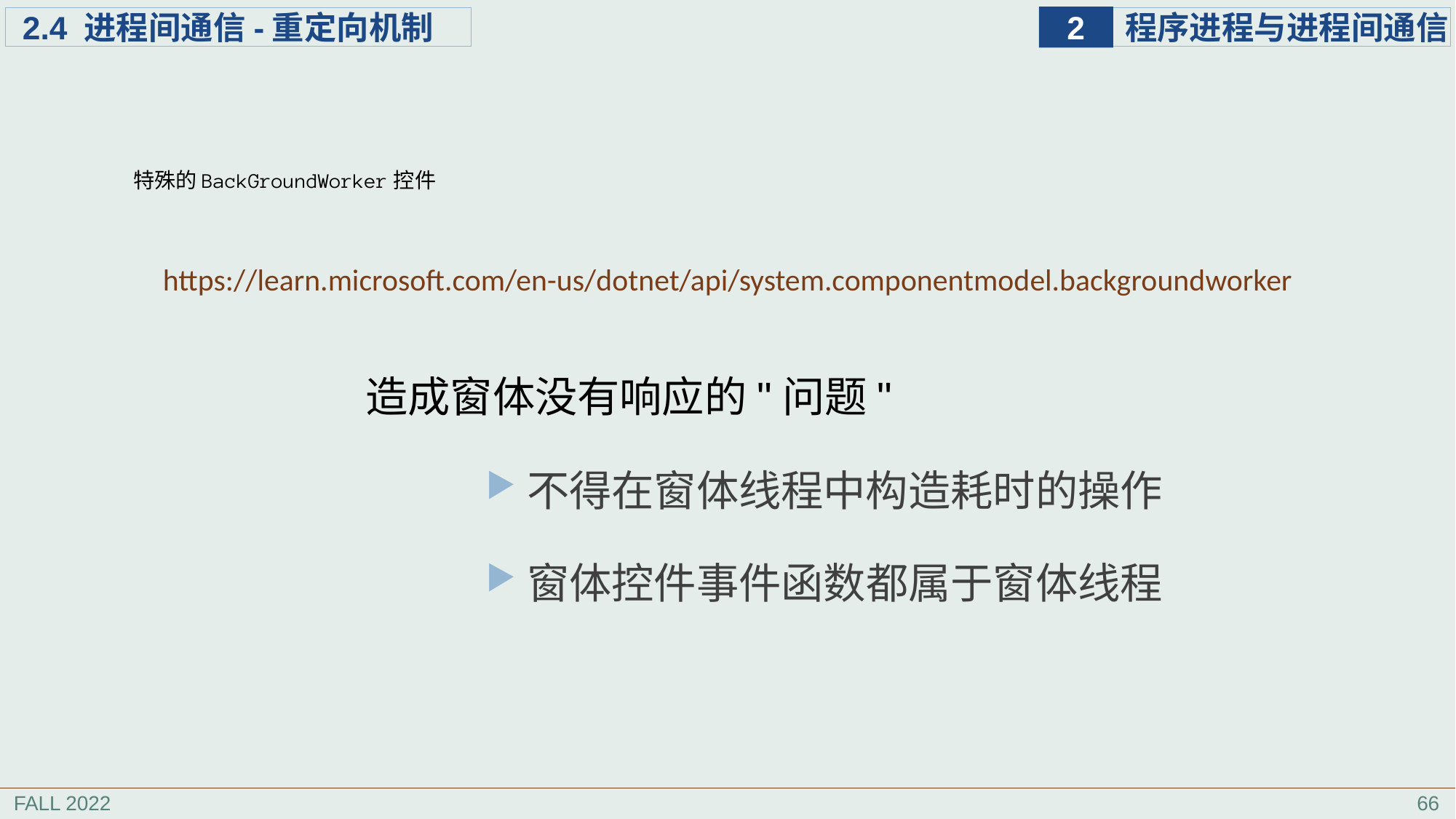

特殊的BackGroundWorker控件
https://learn.microsoft.com/en-us/dotnet/api/system.componentmodel.backgroundworker
造成窗体没有响应的"问题"
不得在窗体线程中构造耗时的操作
窗体控件事件函数都属于窗体线程